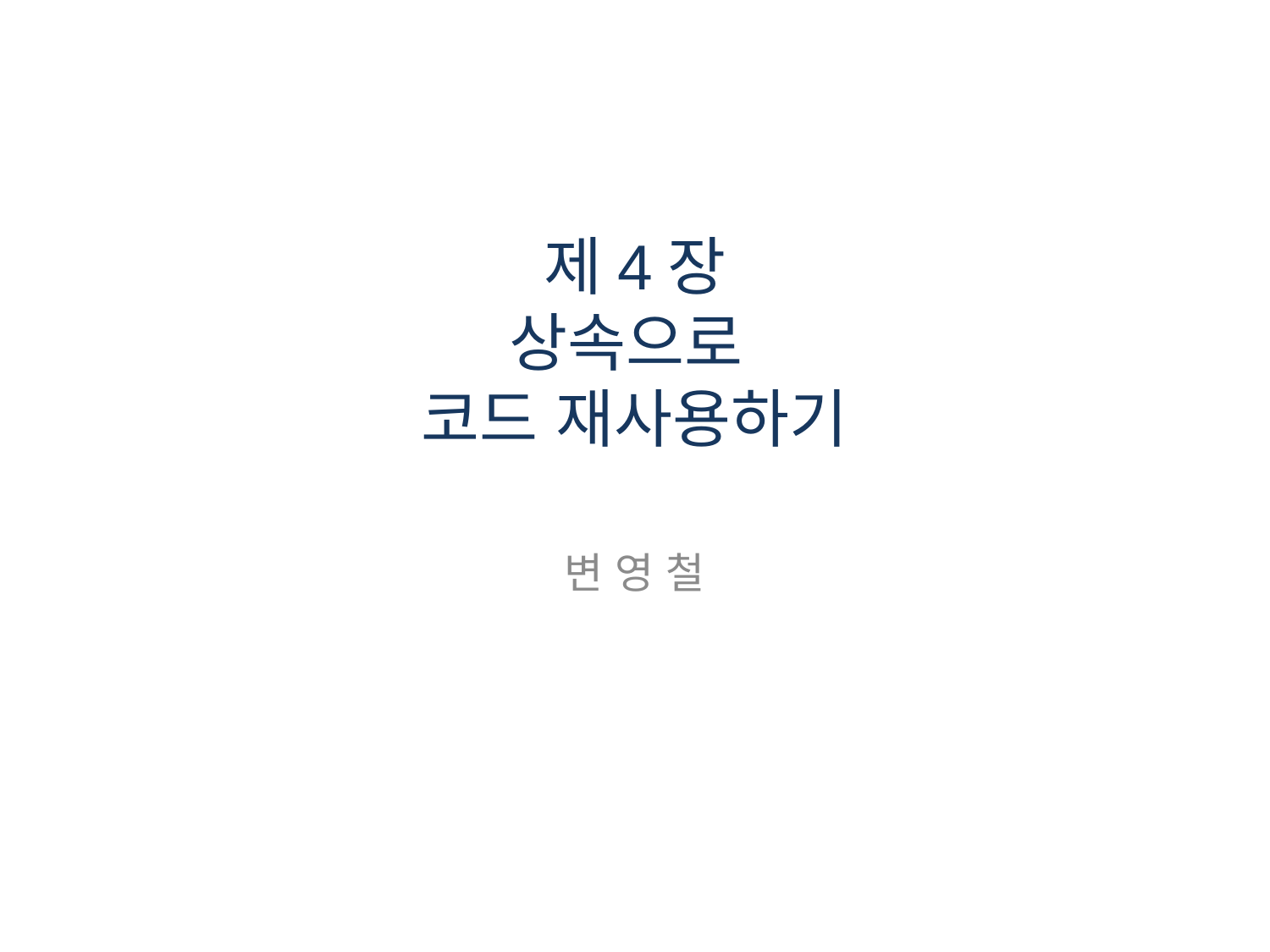

# 제4장 상속으로 코드 재사용하기
변 영 철